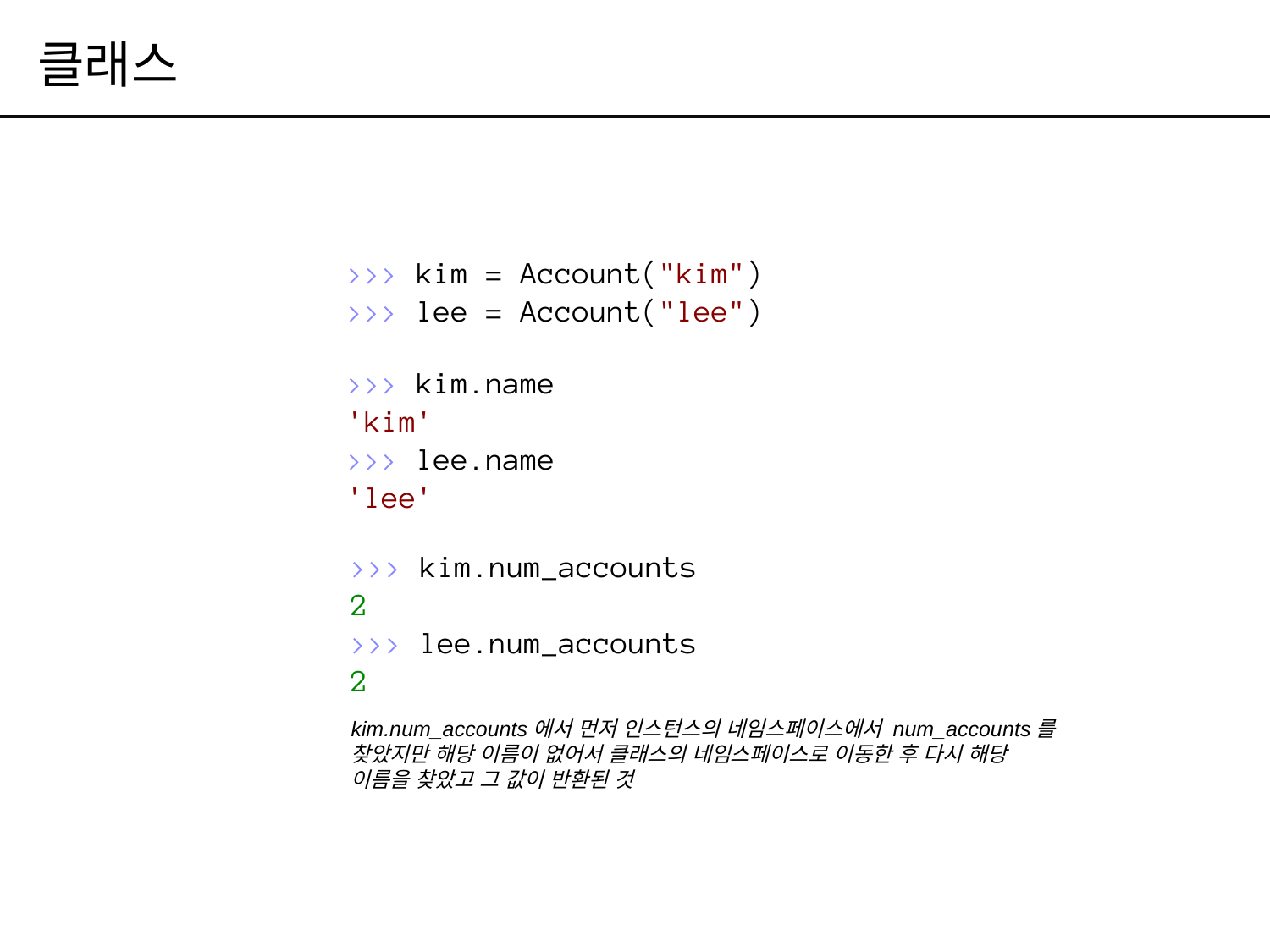

# 클래스
>>> kim = Account("kim")
>>> lee = Account("lee")
>>> kim.name
'kim'
>>> lee.name
'lee'
>>> kim.num_accounts
2
>>> lee.num_accounts
2
kim.num_accounts에서 먼저 인스턴스의 네임스페이스에서 num_accounts를 찾았지만 해당 이름이 없어서 클래스의 네임스페이스로 이동한 후 다시 해당 이름을 찾았고 그 값이 반환된 것